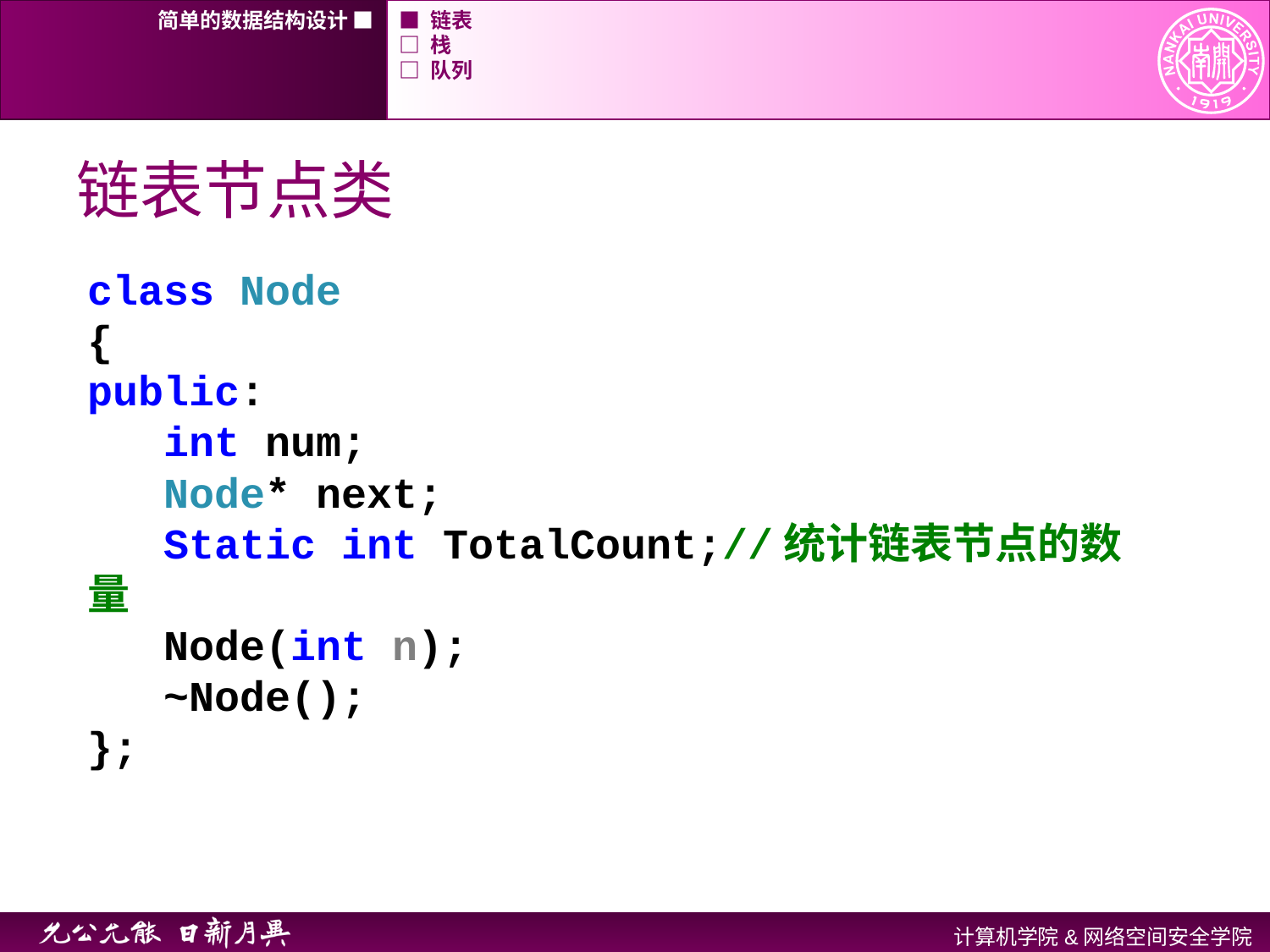

简单的数据结构设计 ■
■ 链表
□ 栈
□ 队列

# 链表节点类
class Node
{
public:
   int num;
   Node* next;
   Static int TotalCount;//统计链表节点的数量
   Node(int n);
   ~Node();
};